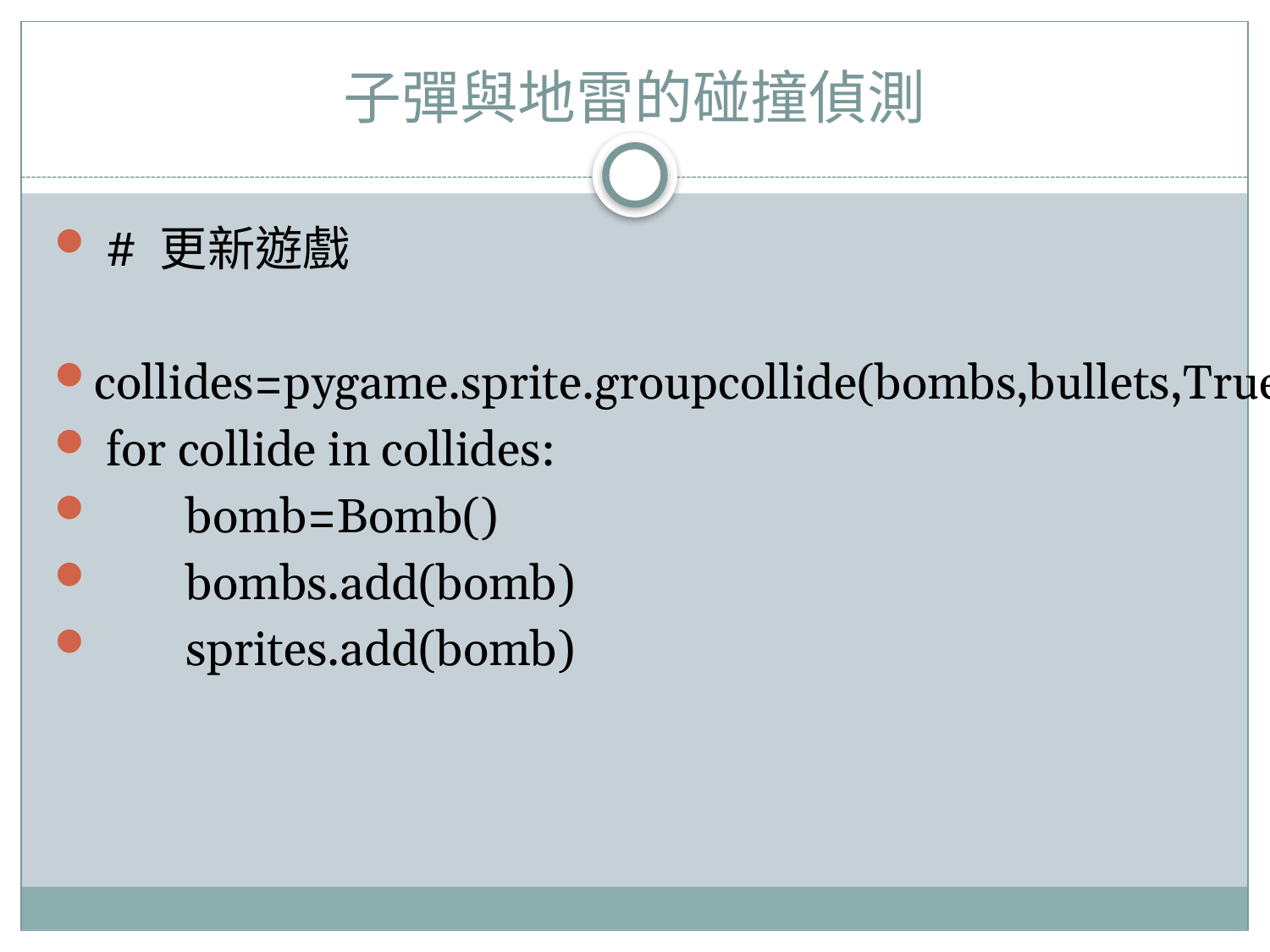

# 子彈與地雷的碰撞偵測
 # 更新遊戲

collides=pygame.sprite.groupcollide(bombs,bullets,True,True)
 for collide in collides:
        bomb=Bomb()
        bombs.add(bomb)
        sprites.add(bomb)